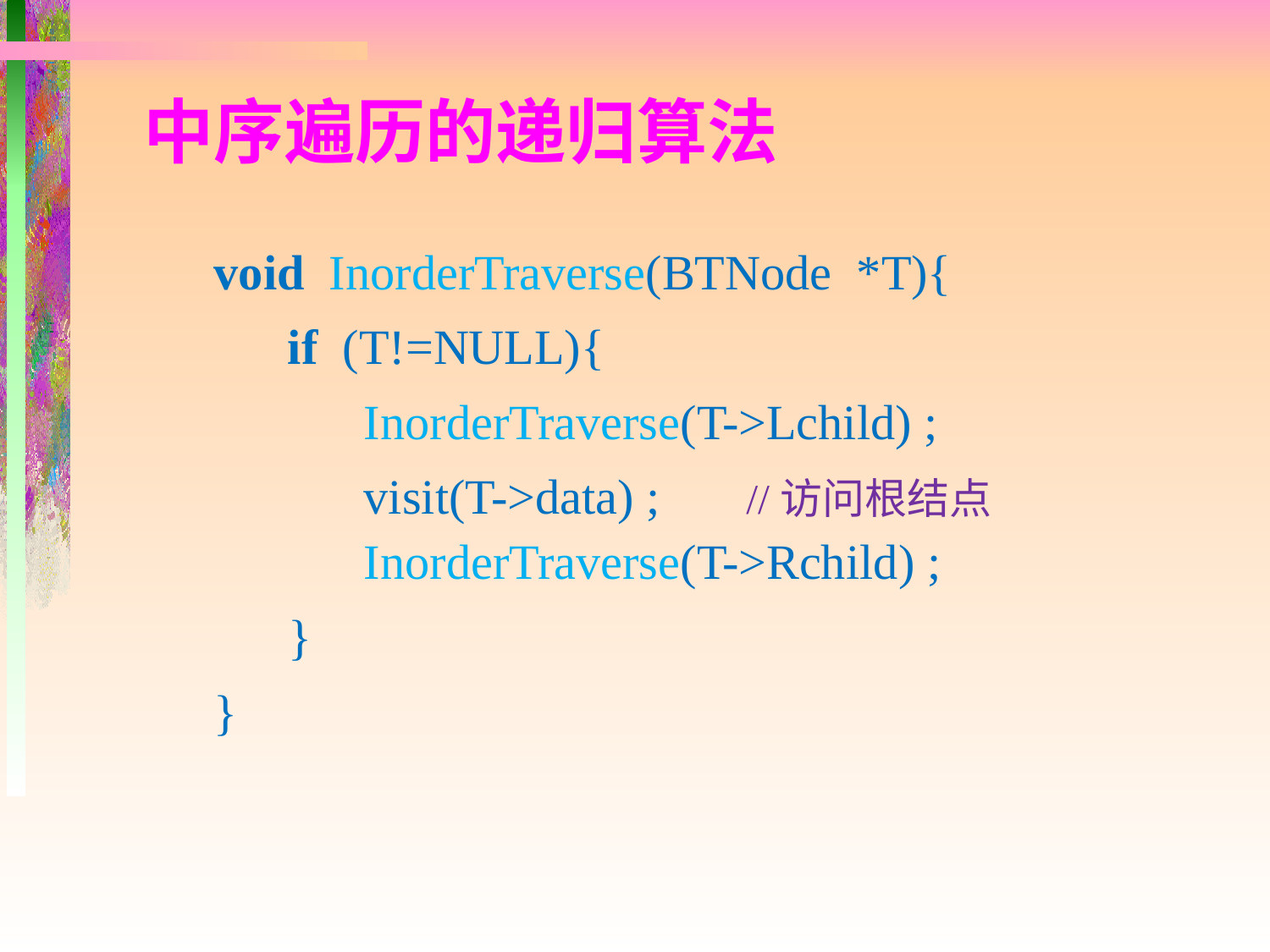

中序遍历的递归算法
void  InorderTraverse(BTNode  *T){
  if  (T!=NULL){
InorderTraverse(T->Lchild) ;
visit(T->data) ;       //访问根结点  InorderTraverse(T->Rchild) ;
}
}